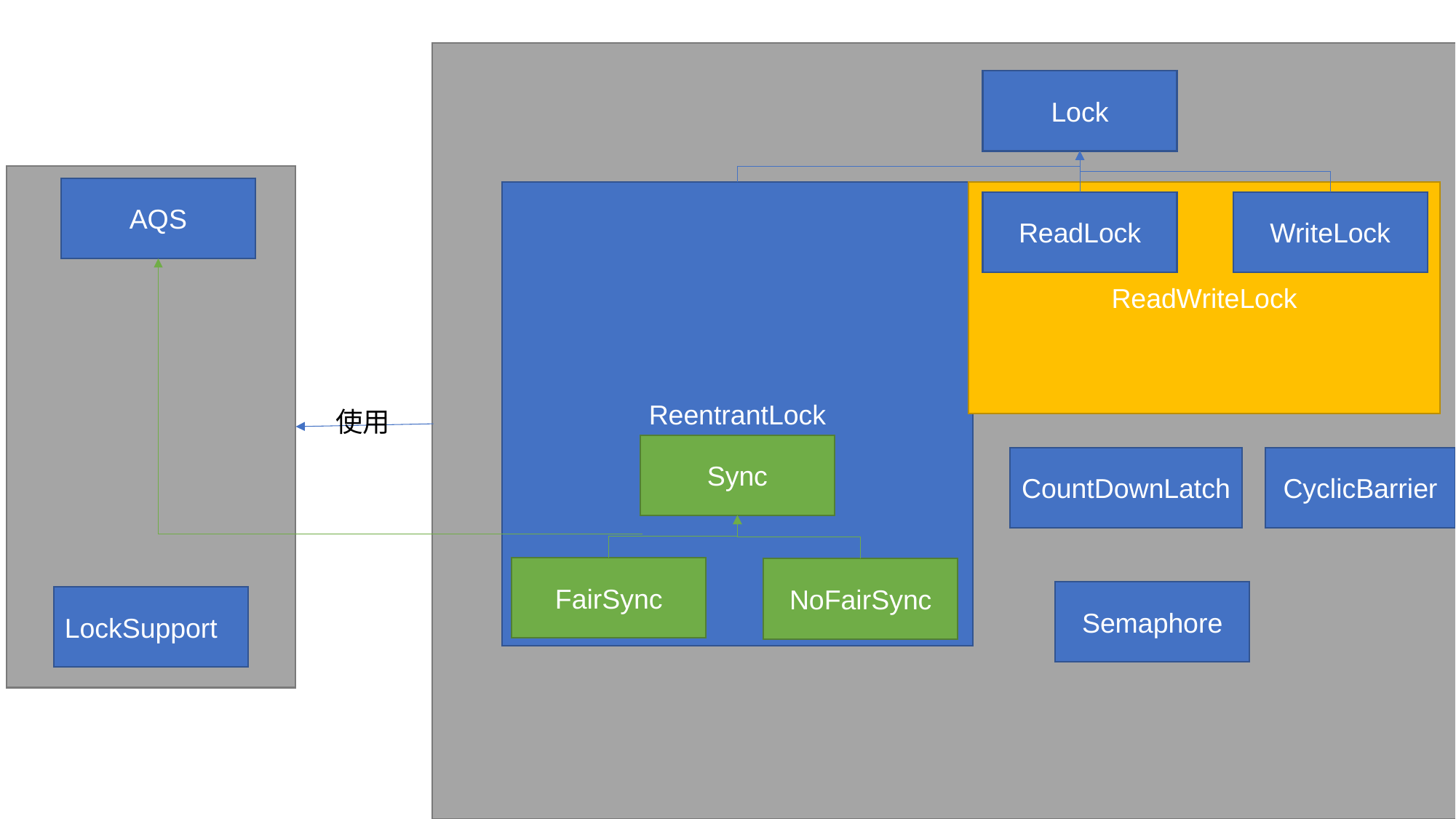

Lock

AQS
ReentrantLock
ReadWriteLock
WriteLock
ReadLock
使用
Sync
CountDownLatch
CyclicBarrier
FairSync
NoFairSync
Semaphore
LockSupport